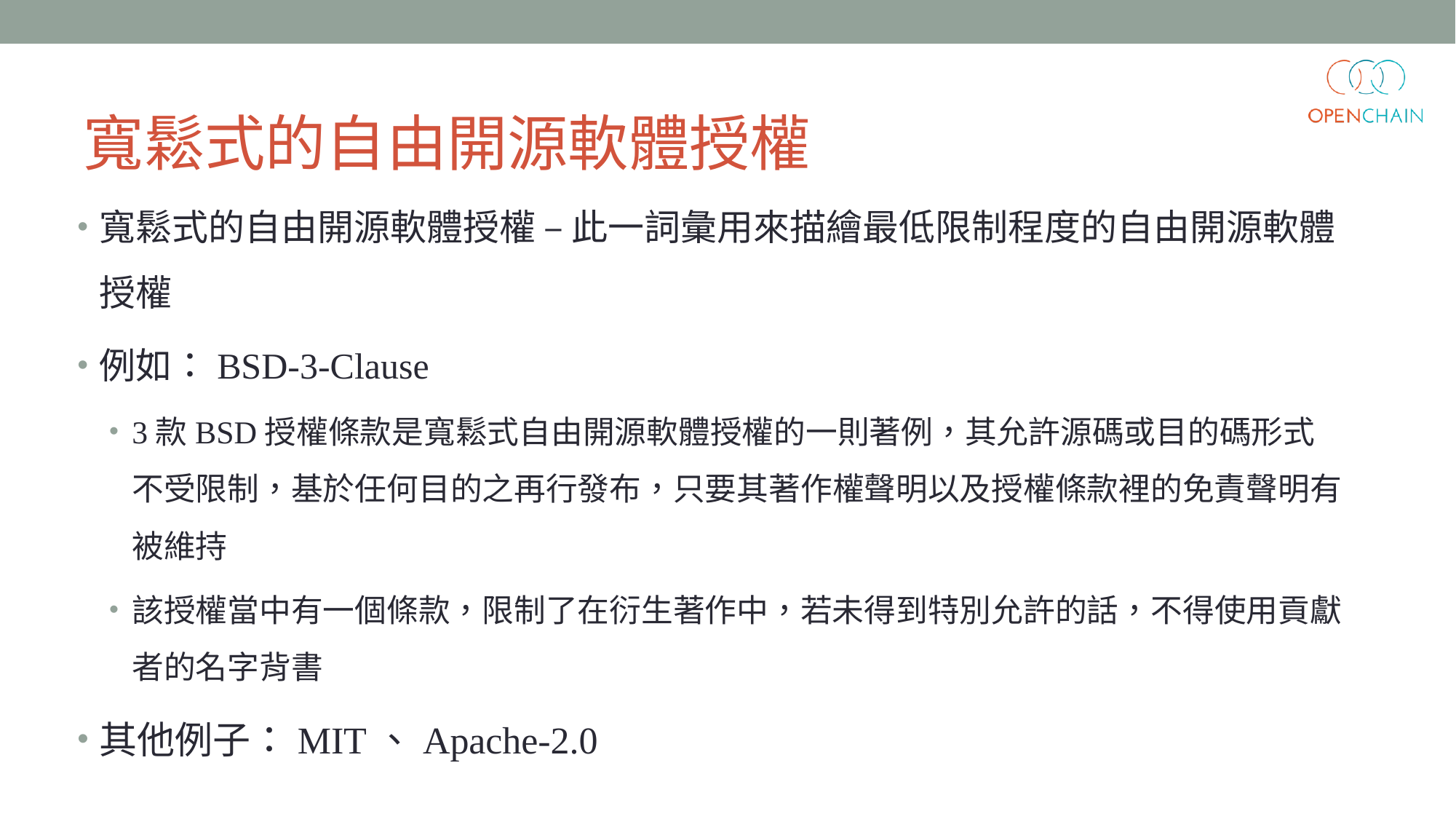

# 寬鬆式的自由開源軟體授權
寬鬆式的自由開源軟體授權 – 此一詞彙用來描繪最低限制程度的自由開源軟體授權
例如：BSD-3-Clause
3款BSD授權條款是寬鬆式自由開源軟體授權的一則著例，其允許源碼或目的碼形式不受限制，基於任何目的之再行發布，只要其著作權聲明以及授權條款裡的免責聲明有被維持
該授權當中有一個條款，限制了在衍生著作中，若未得到特別允許的話，不得使用貢獻者的名字背書
其他例子：MIT、Apache-2.0